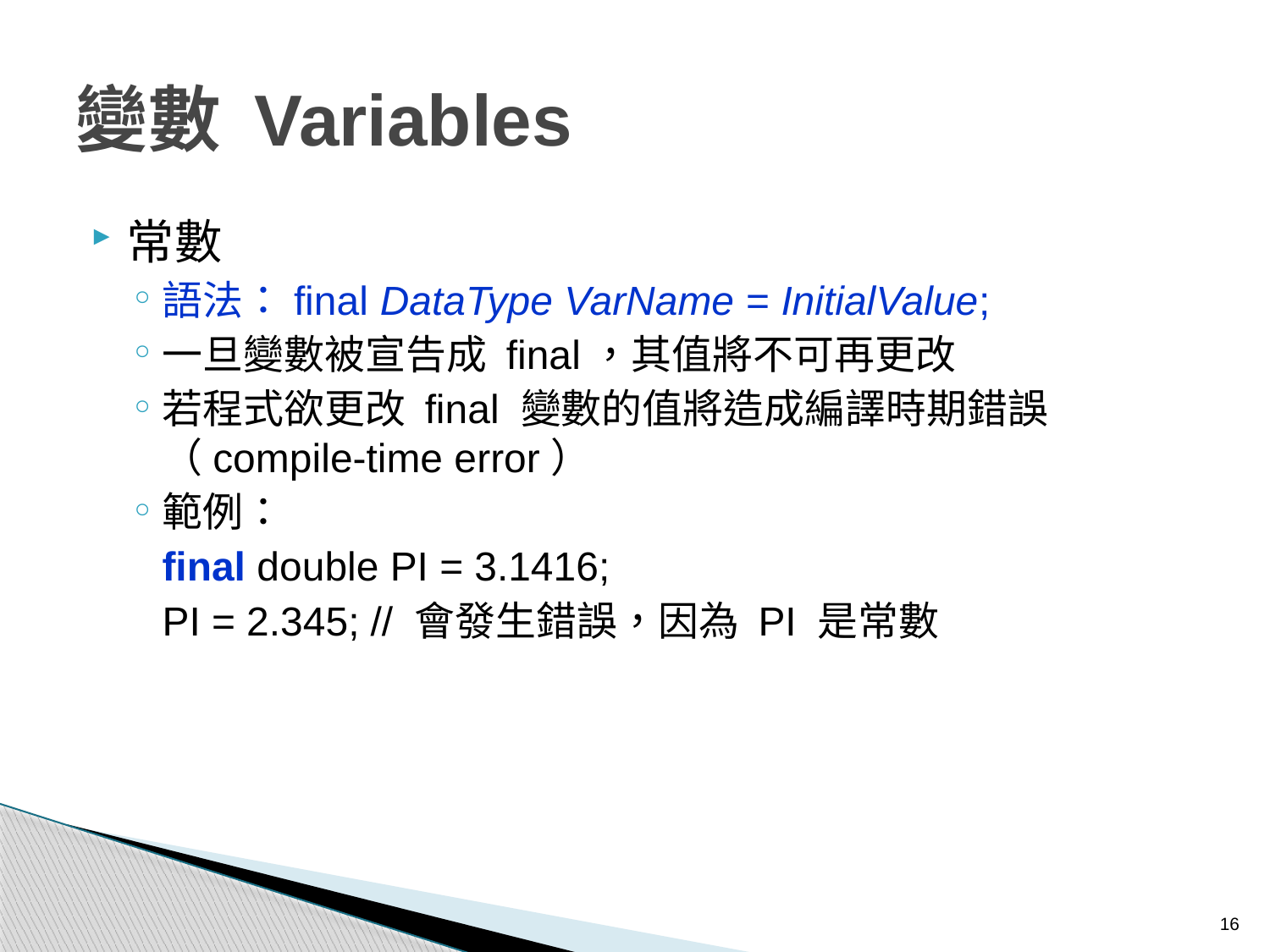

# 變數 Variables
常數
語法：final DataType VarName = InitialValue;
一旦變數被宣告成 final，其值將不可再更改
若程式欲更改 final 變數的值將造成編譯時期錯誤（compile-time error）
範例：
	final double PI = 3.1416;
	PI = 2.345; // 會發生錯誤，因為 PI 是常數

16